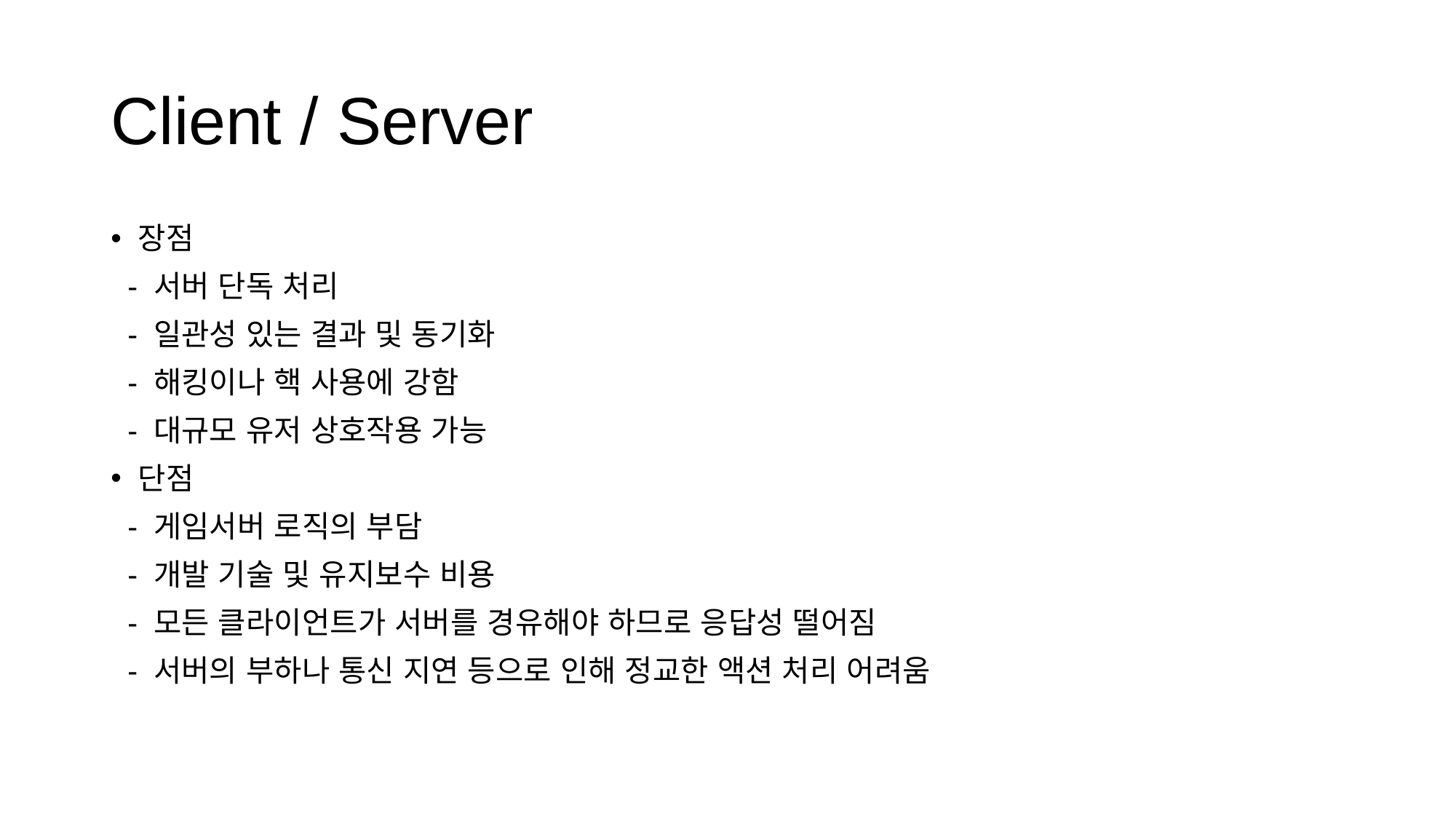

# Client / Server
장점
  - 서버 단독 처리
  - 일관성 있는 결과 및 동기화
  - 해킹이나 핵 사용에 강함
  - 대규모 유저 상호작용 가능
단점
  - 게임서버 로직의 부담
  - 개발 기술 및 유지보수 비용
  - 모든 클라이언트가 서버를 경유해야 하므로 응답성 떨어짐
  - 서버의 부하나 통신 지연 등으로 인해 정교한 액션 처리 어려움